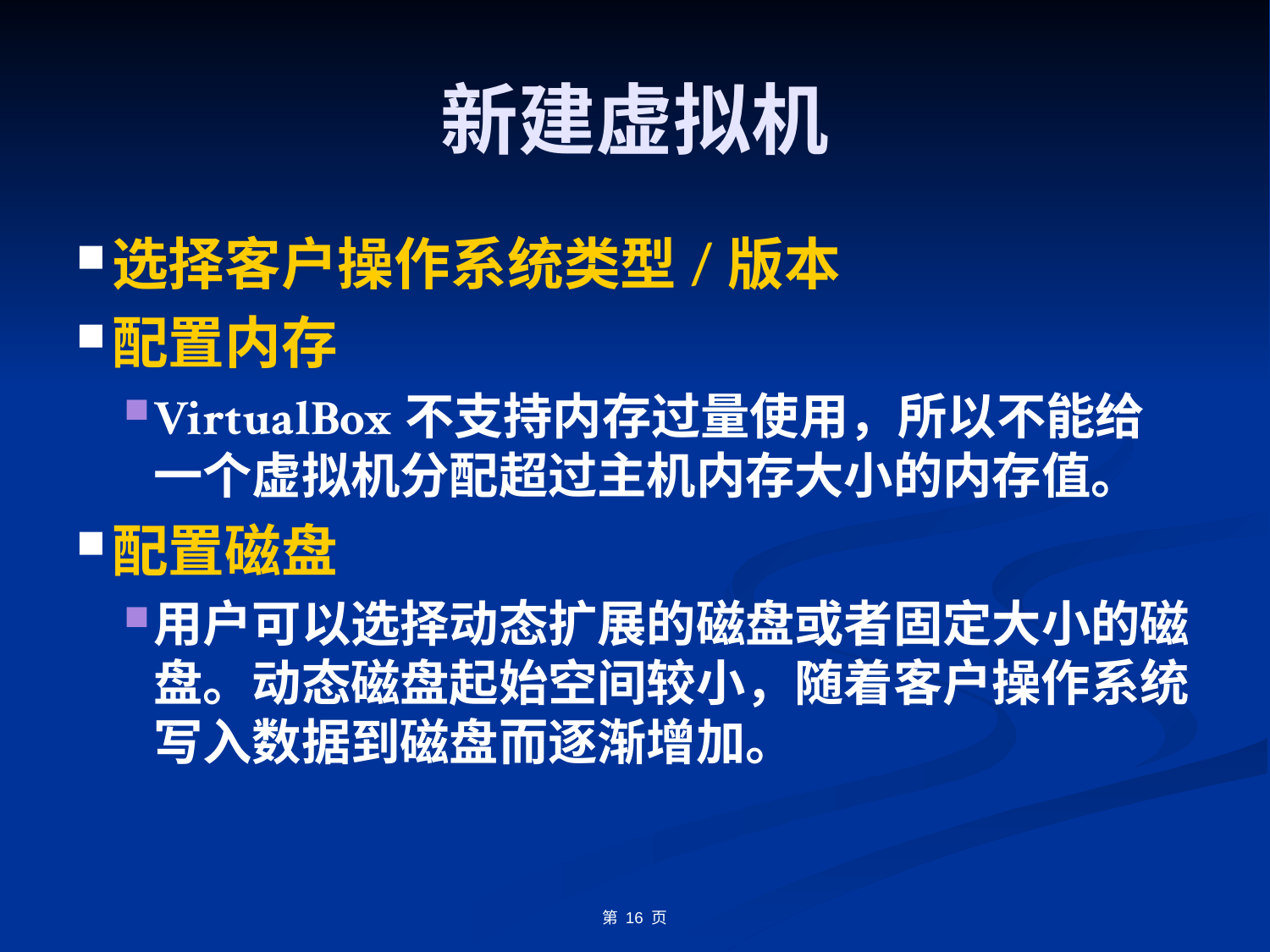

# 新建虚拟机
选择客户操作系统类型/版本
配置内存
VirtualBox不支持内存过量使用，所以不能给一个虚拟机分配超过主机内存大小的内存值。
配置磁盘
用户可以选择动态扩展的磁盘或者固定大小的磁盘。动态磁盘起始空间较小，随着客户操作系统写入数据到磁盘而逐渐增加。

第 16 页